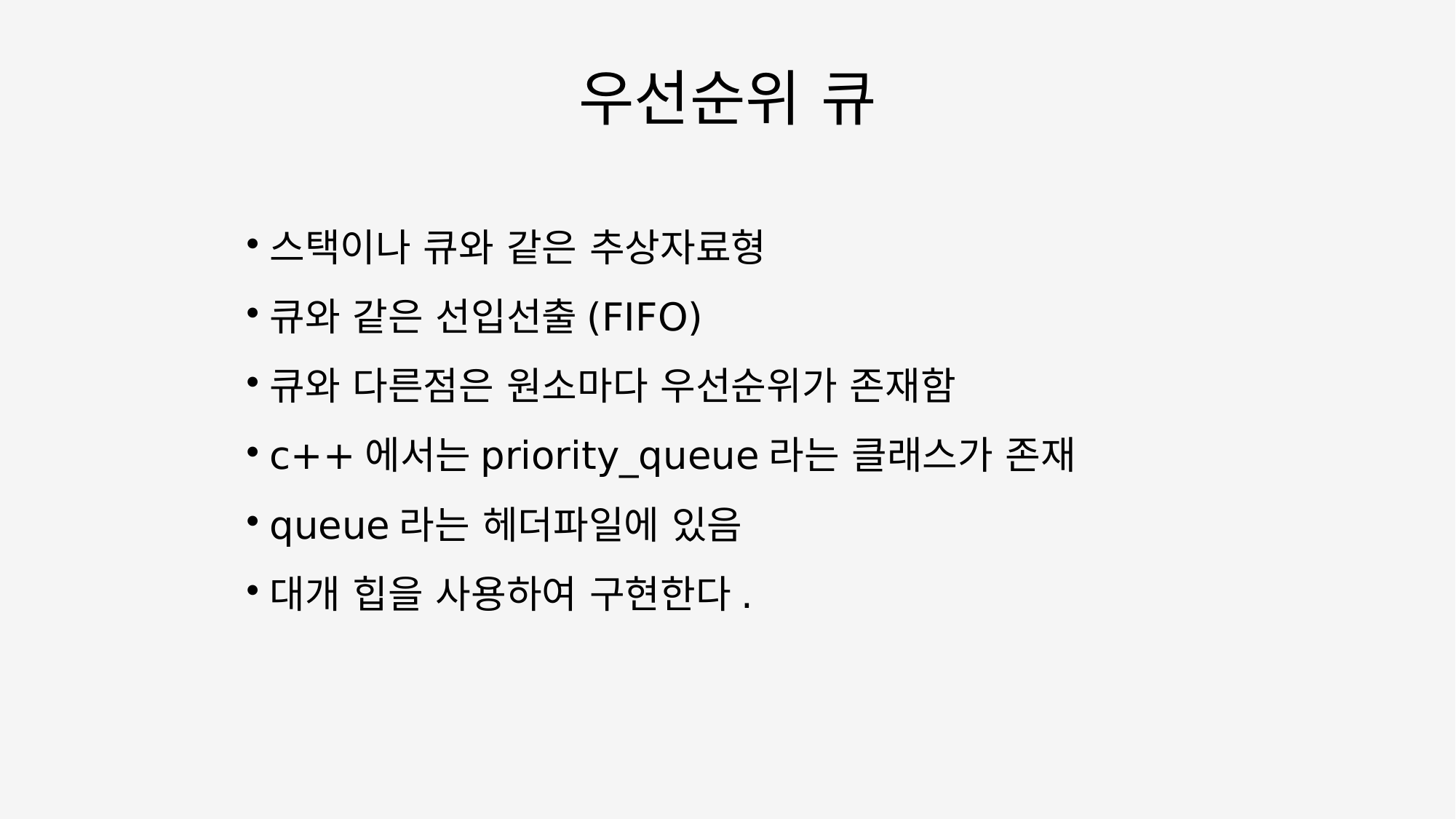

우선순위 큐
스택이나 큐와 같은 추상자료형
큐와 같은 선입선출(FIFO)
큐와 다른점은 원소마다 우선순위가 존재함
c++에서는priority_queue라는 클래스가 존재
queue라는 헤더파일에 있음
대개 힙을 사용하여 구현한다.